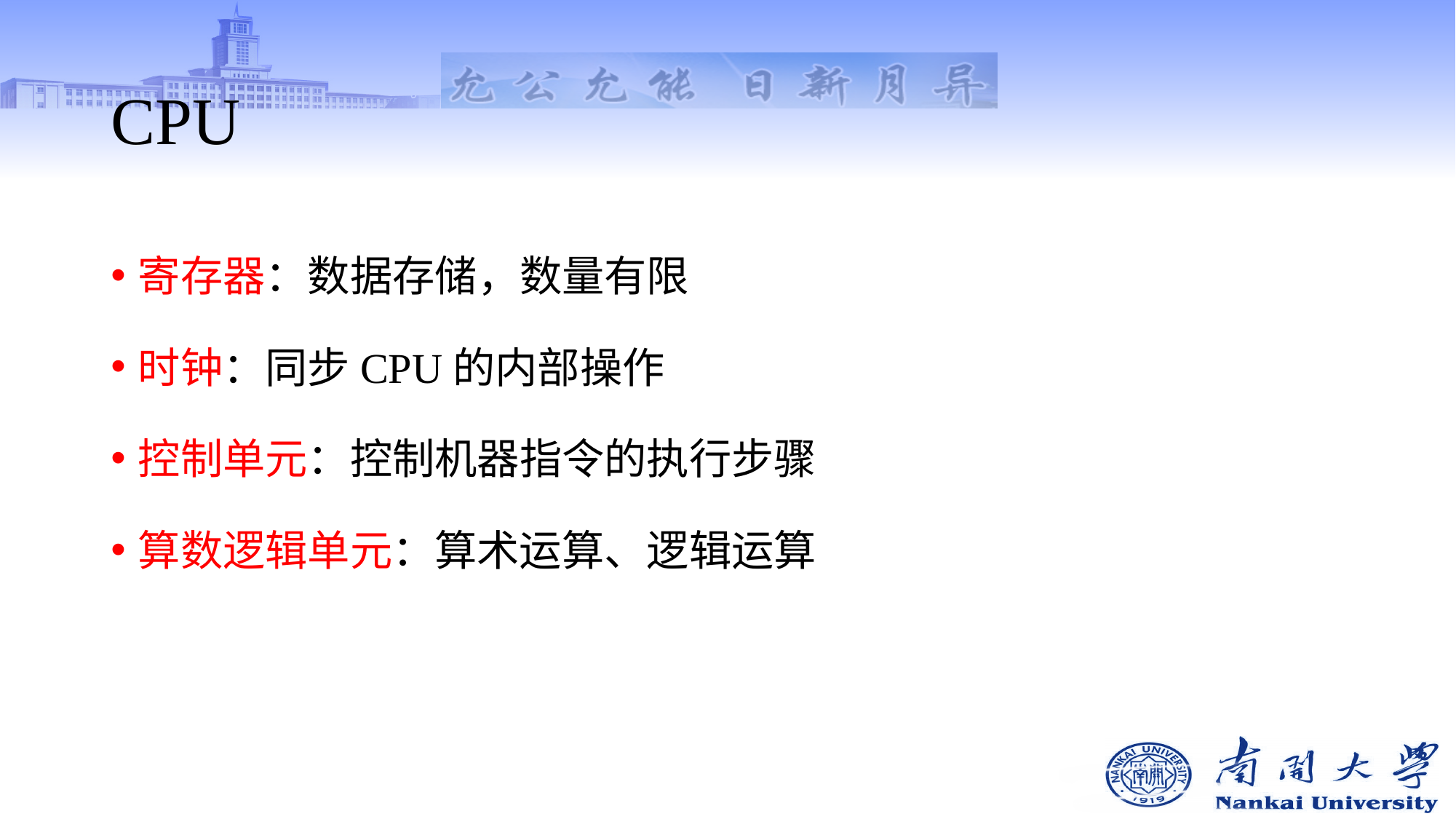

# CPU
寄存器：数据存储，数量有限
时钟：同步CPU的内部操作
控制单元：控制机器指令的执行步骤
算数逻辑单元：算术运算、逻辑运算